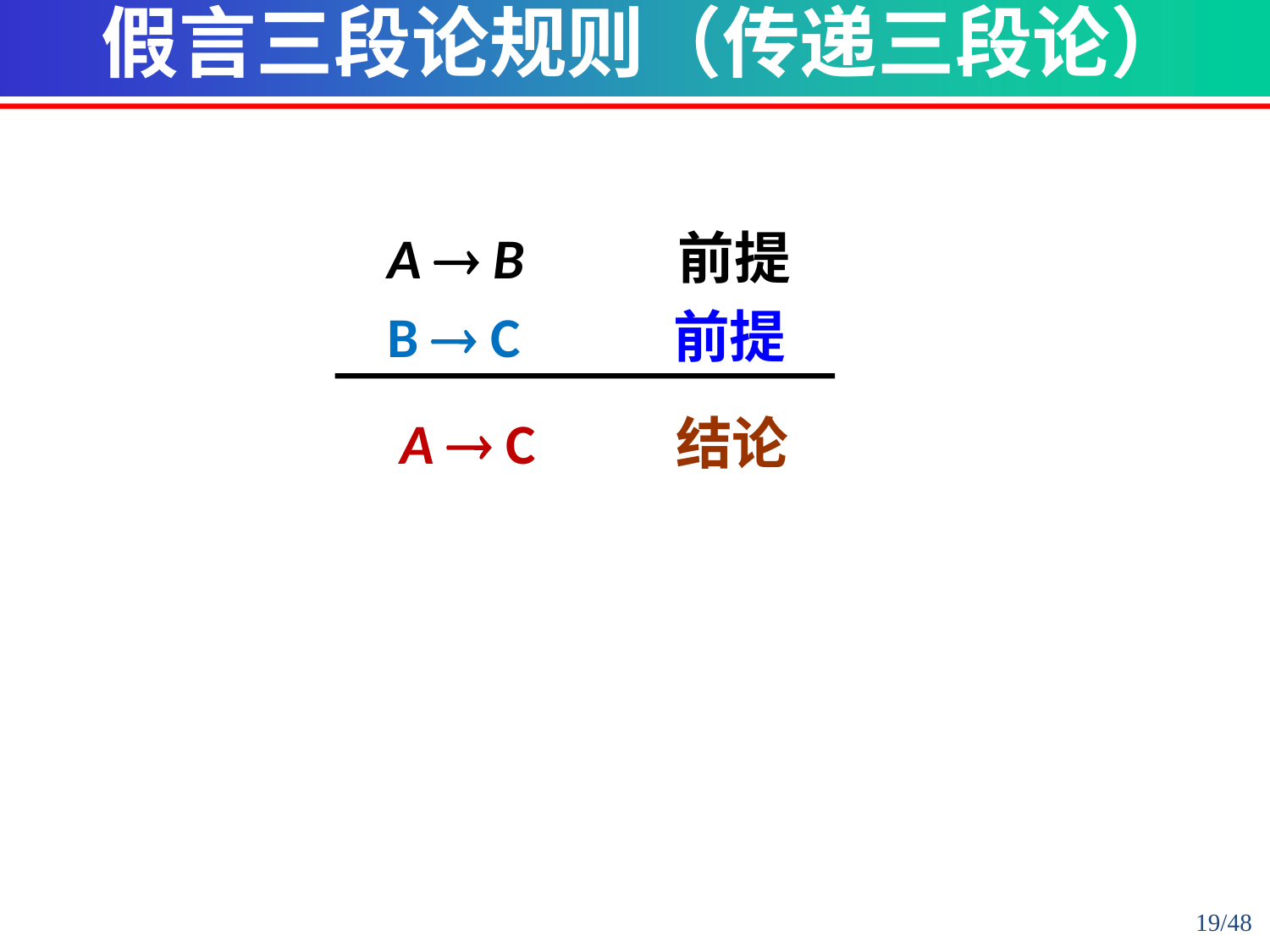

假言三段论规则（传递三段论）
           A → B           前提
           B → C           前提
            A → C          结论

19/48